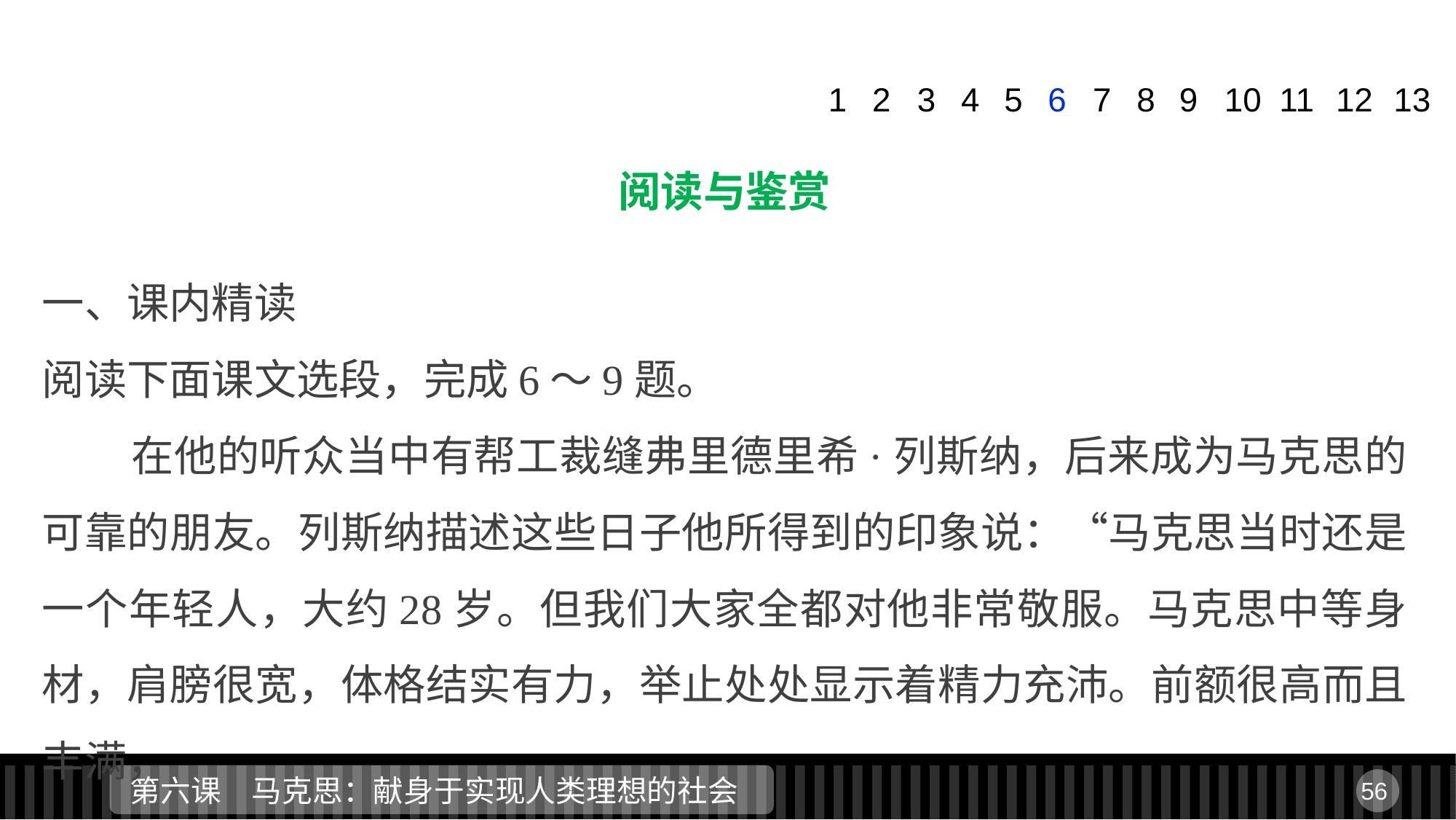

1
2
3
4
5
6
7
8
9
11
12
13
10
阅读与鉴赏
一、课内精读
阅读下面课文选段，完成6～9题。
        在他的听众当中有帮工裁缝弗里德里希·列斯纳，后来成为马克思的可靠的朋友。列斯纳描述这些日子他所得到的印象说：“马克思当时还是一个年轻人，大约28岁。但我们大家全都对他非常敬服。马克思中等身材，肩膀很宽，体格结实有力，举止处处显示着精力充沛。前额很高而且丰满，